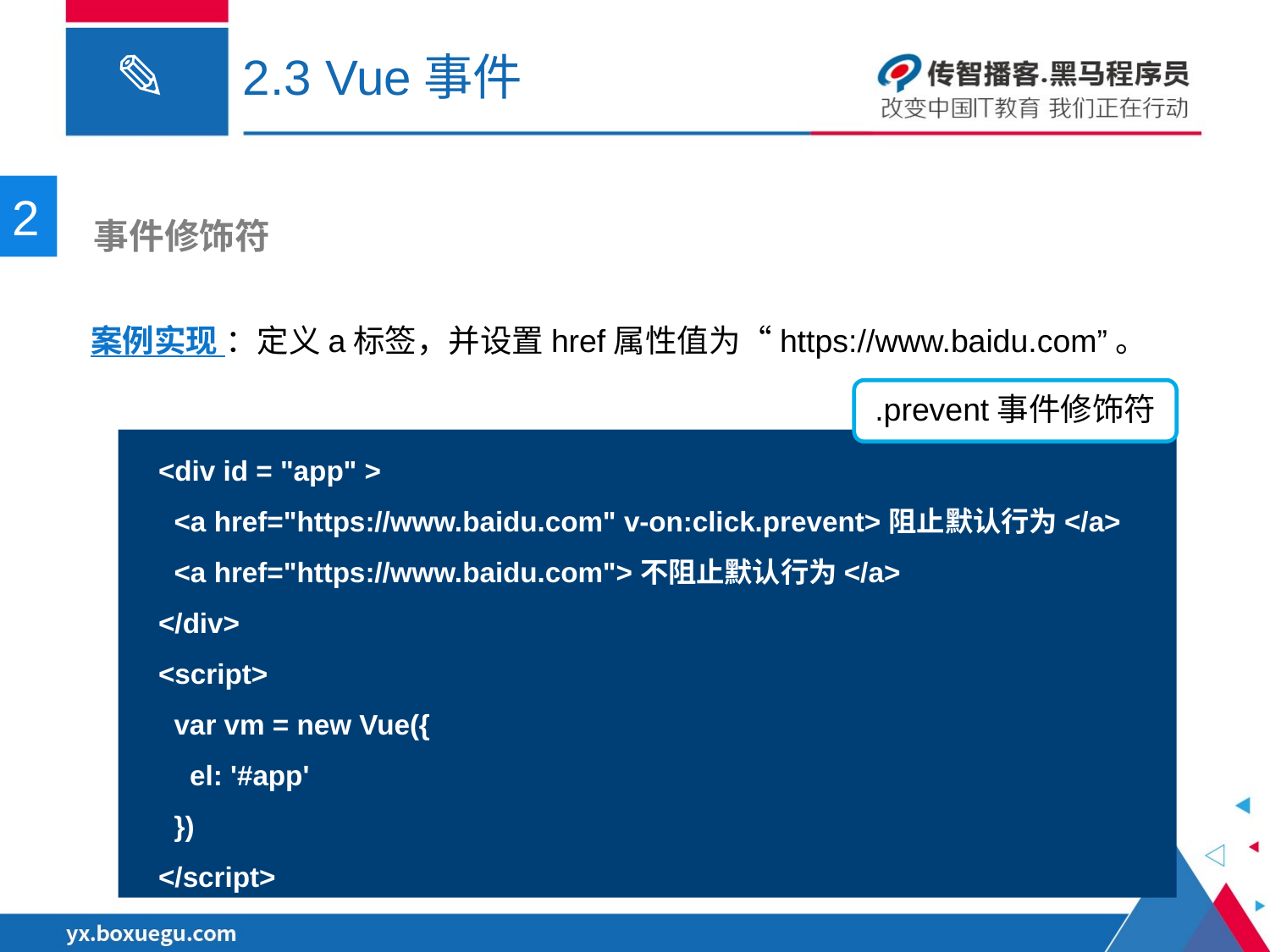

# 2.3 Vue事件

2
  事件修饰符
案例实现 ：定义a标签，并设置href属性值为“https://www.baidu.com”。
.prevent事件修饰符

<div id = "app" >
  <a href="https://www.baidu.com" v-on:click.prevent>阻止默认行为</a>
  <a href="https://www.baidu.com">不阻止默认行为</a>
</div>
<script>
  var vm = new Vue({
    el: '#app'
  })
</script>